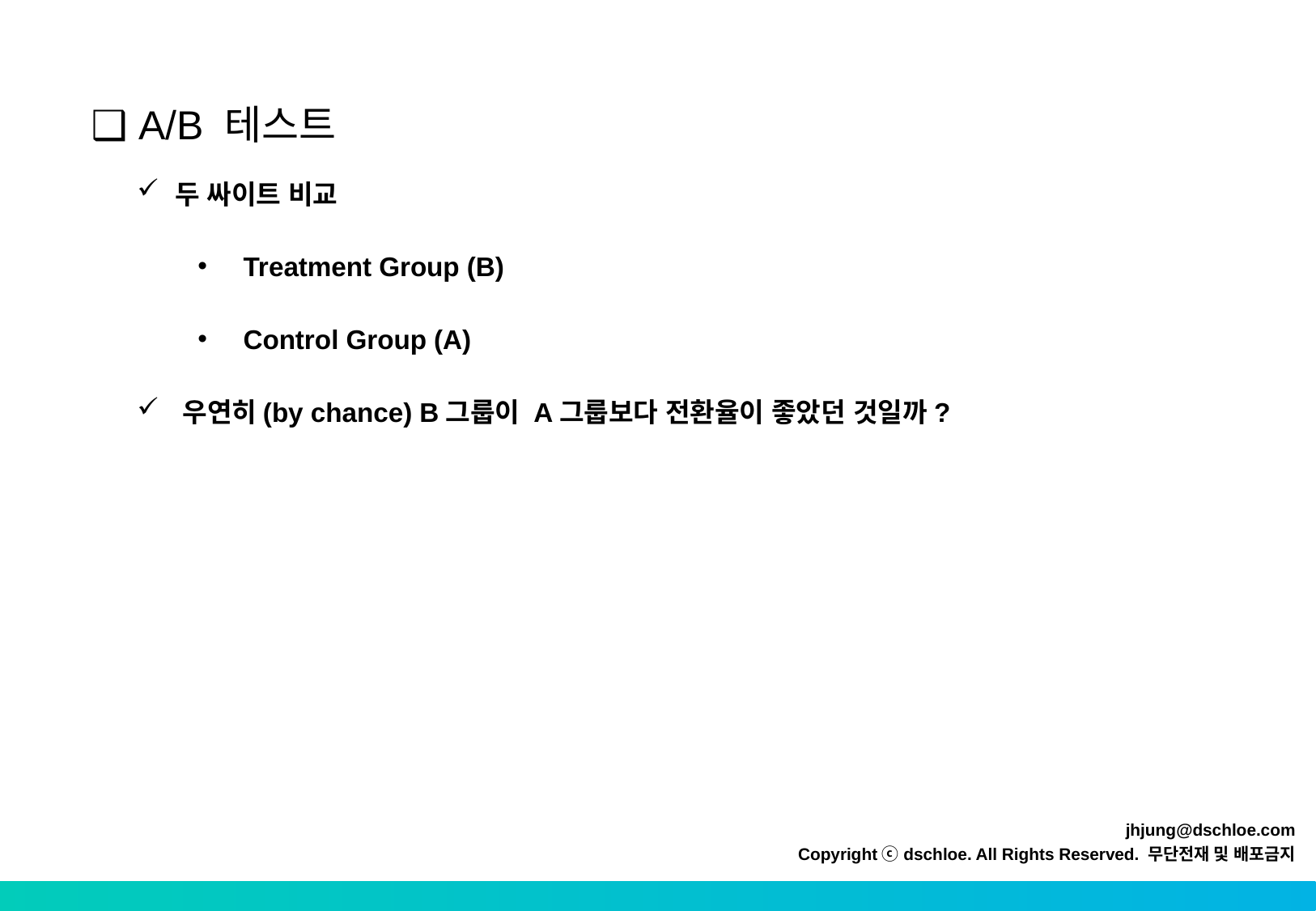

❑ A/B 테스트
두 싸이트 비교
Treatment Group (B)
Control Group (A)
우연히(by chance) B그룹이 A그룹보다 전환율이 좋았던 것일까?